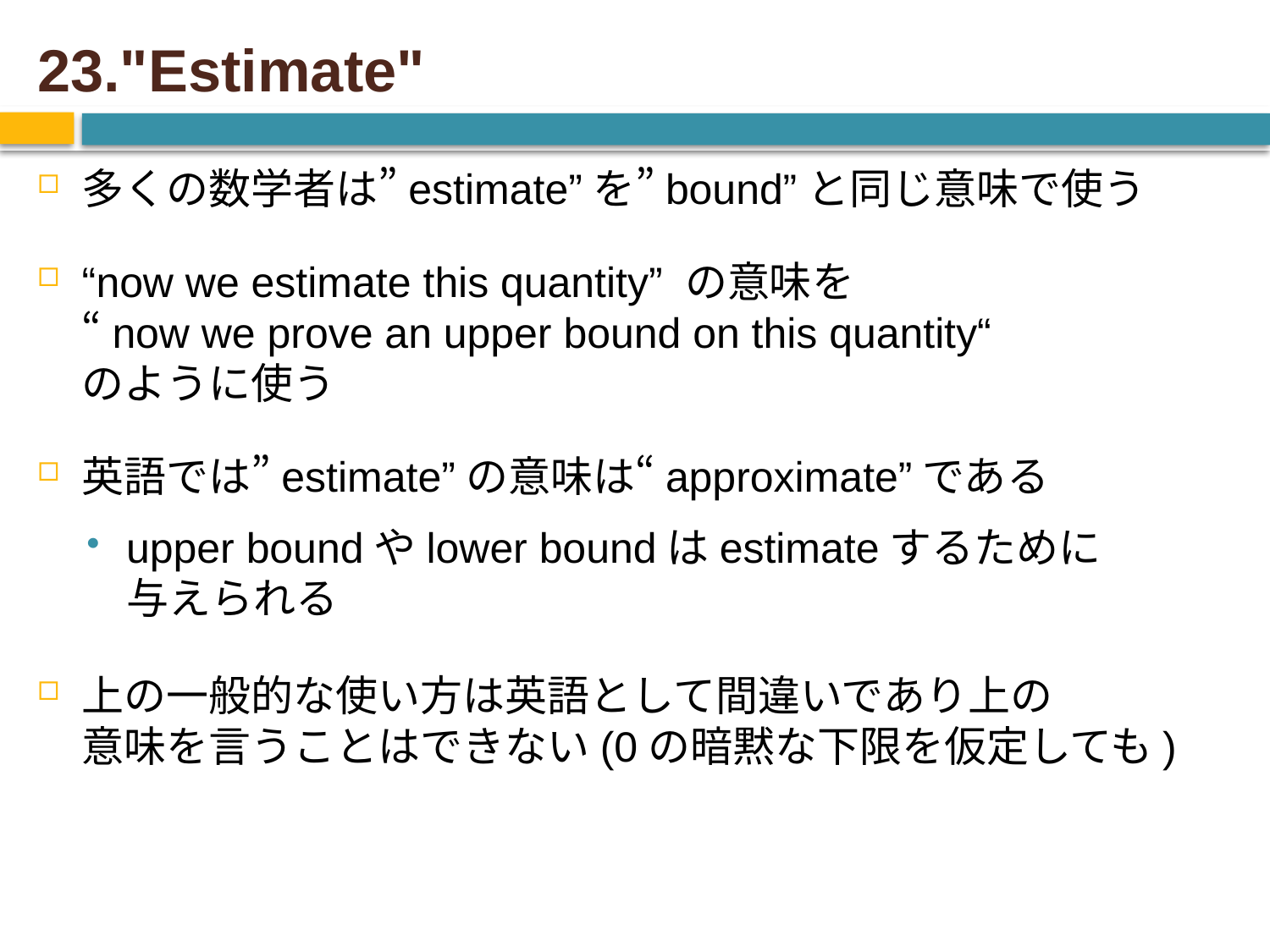

# 23."Estimate"
多くの数学者は”estimate”を”bound”と同じ意味で使う
“now we estimate this quantity” の意味を
“now we prove an upper bound on this quantity“
のように使う
英語では”estimate”の意味は“approximate”である
upper boundやlower boundはestimateするために
与えられる
上の一般的な使い方は英語として間違いであり上の
意味を言うことはできない(0の暗黙な下限を仮定しても)